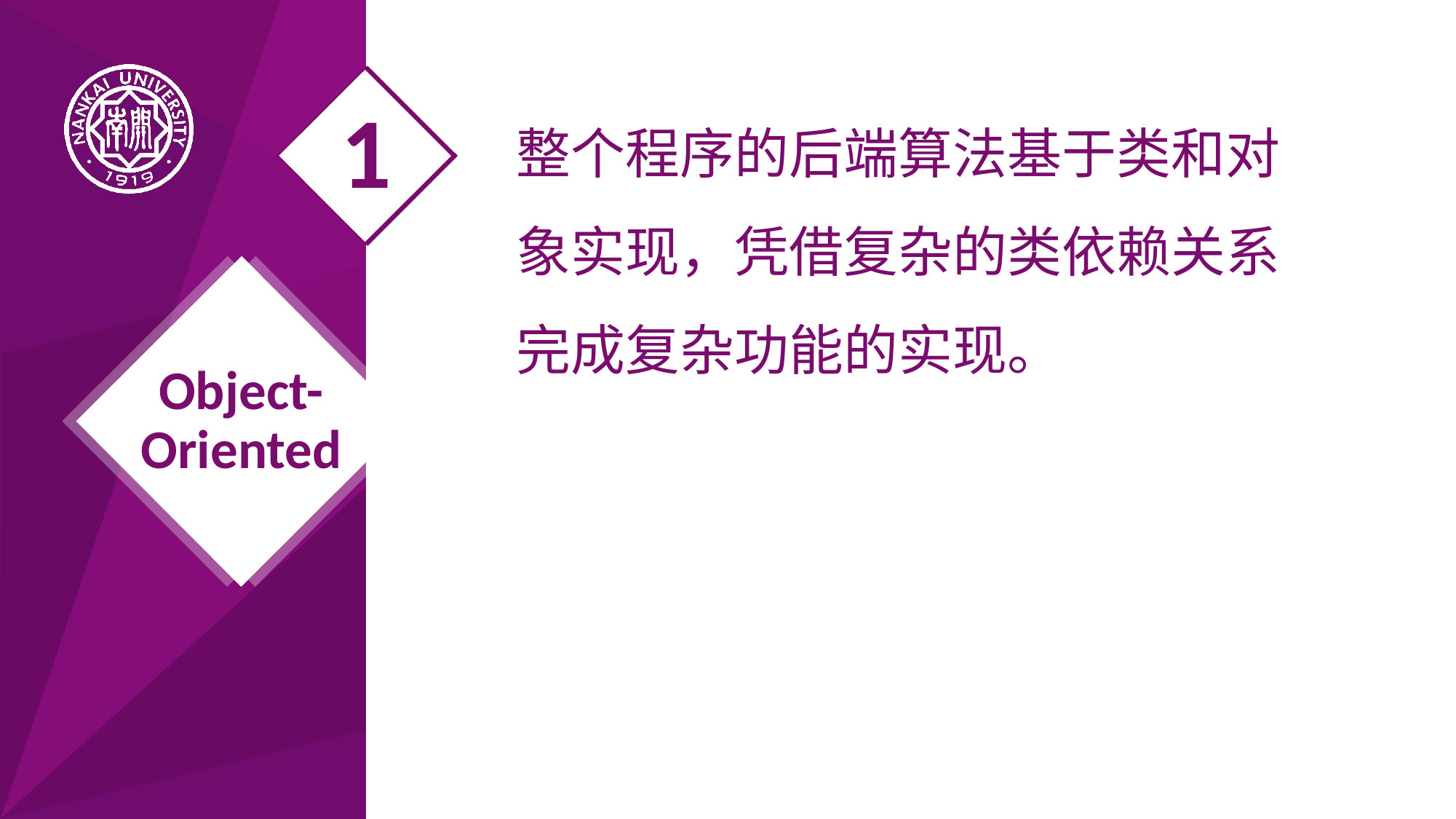

整个程序的后端算法基于类和对象实现，凭借复杂的类依赖关系完成复杂功能的实现。
1
Object-Oriented